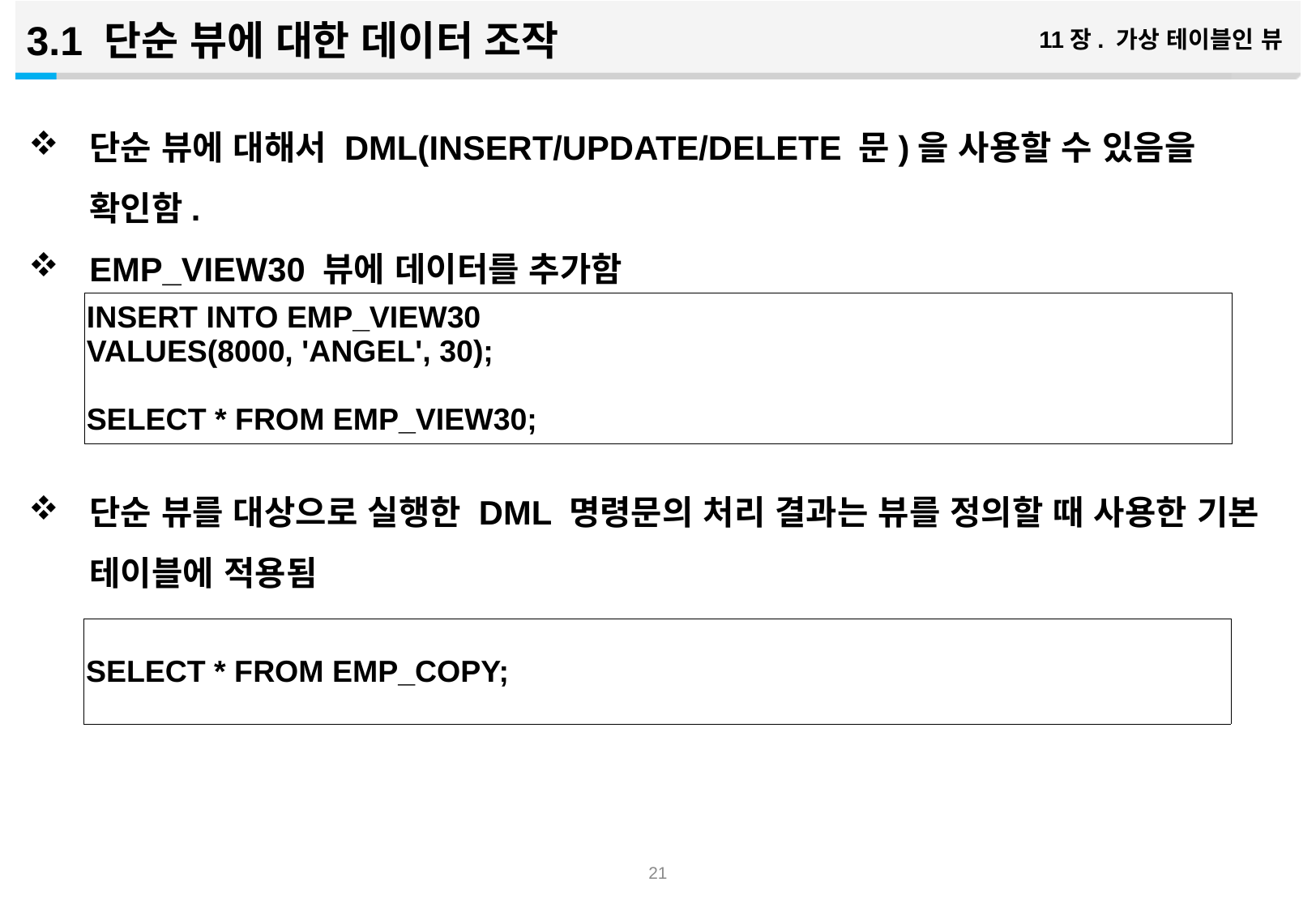

3.1 단순 뷰에 대한 데이터 조작
11장. 가상 테이블인 뷰
단순 뷰에 대해서 DML(INSERT/UPDATE/DELETE 문)을 사용할 수 있음을 확인함.
EMP_VIEW30 뷰에 데이터를 추가함

단순 뷰를 대상으로 실행한 DML 명령문의 처리 결과는 뷰를 정의할 때 사용한 기본 테이블에 적용됨

| INSERT INTO EMP\_VIEW30 VALUES(8000, 'ANGEL', 30); SELECT \* FROM EMP\_VIEW30; |
| --- |
| SELECT \* FROM EMP\_COPY; |
| --- |
21